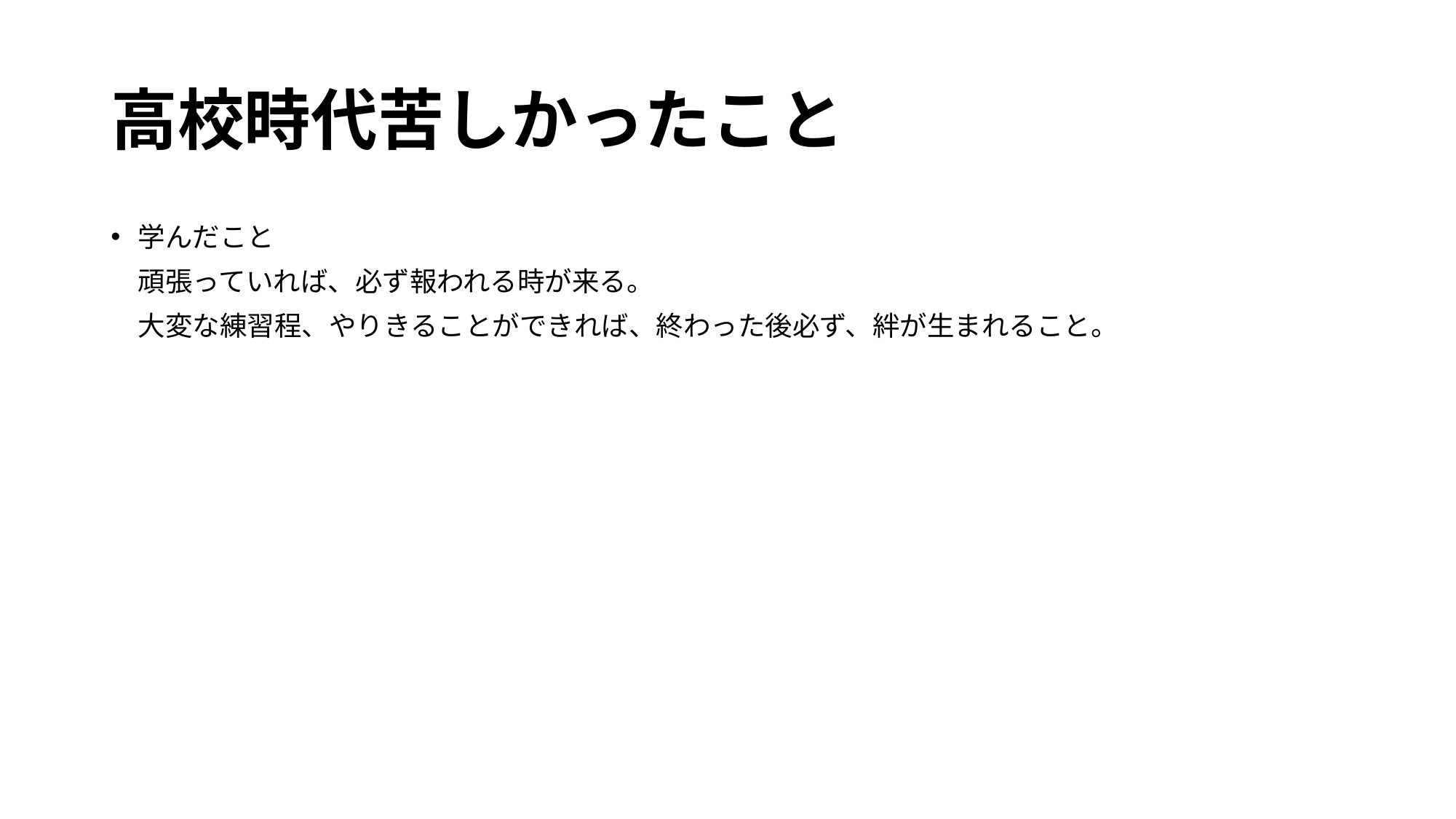

# 高校時代苦しかったこと
学んだこと
　頑張っていれば、必ず報われる時が来る。
　大変な練習程、やりきることができれば、終わった後必ず、絆が生まれること。